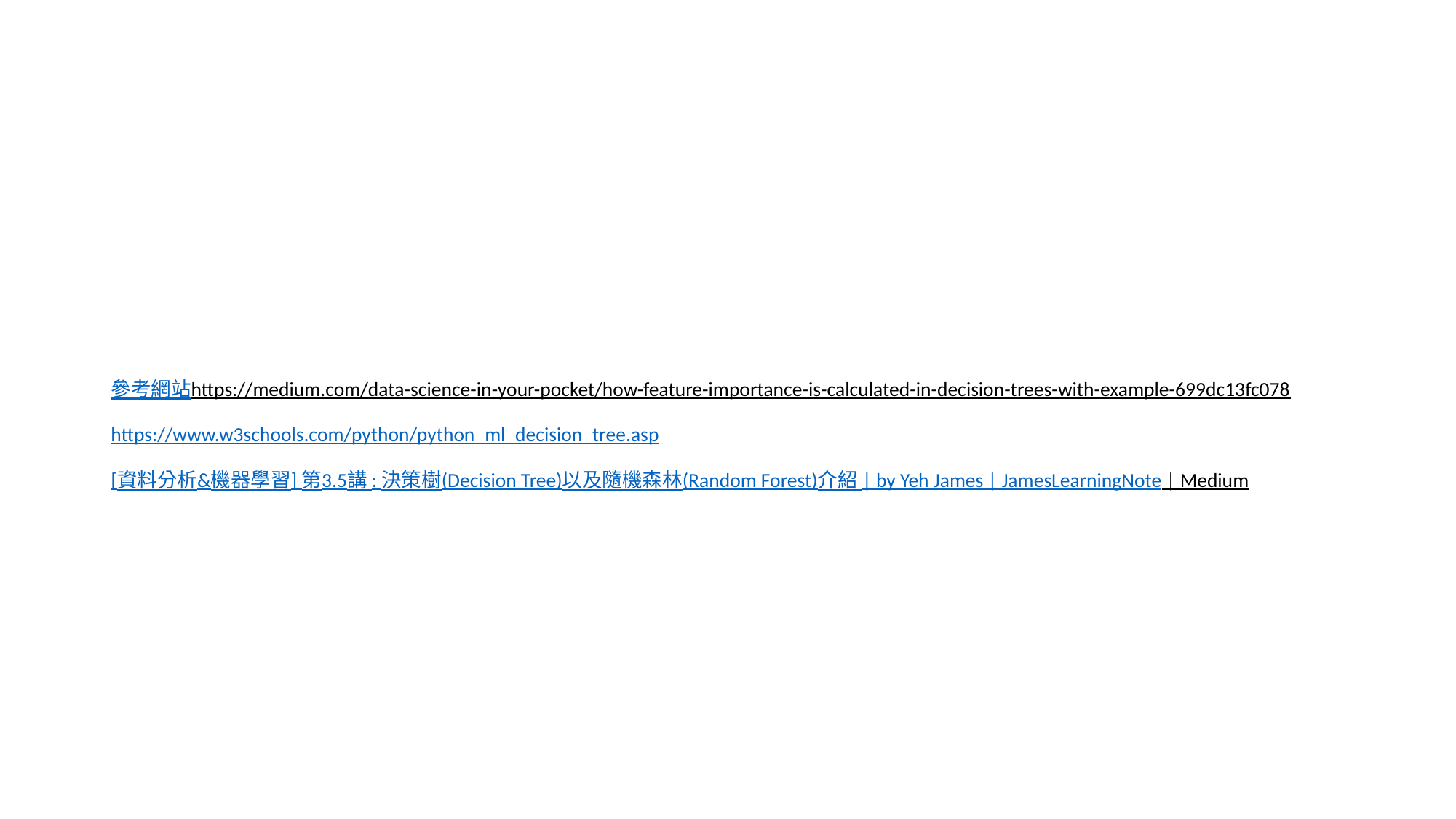

# 參考網站 https://medium.com/data-science-in-your-pocket/how-feature-importance-is-calculated-in-decision-trees-with-example-699dc13fc078 https://www.w3schools.com/python/python_ml_decision_tree.asp [資料分析&機器學習] 第3.5講 : 決策樹(Decision Tree)以及隨機森林(Random Forest)介紹 | by Yeh James | JamesLearningNote | Medium